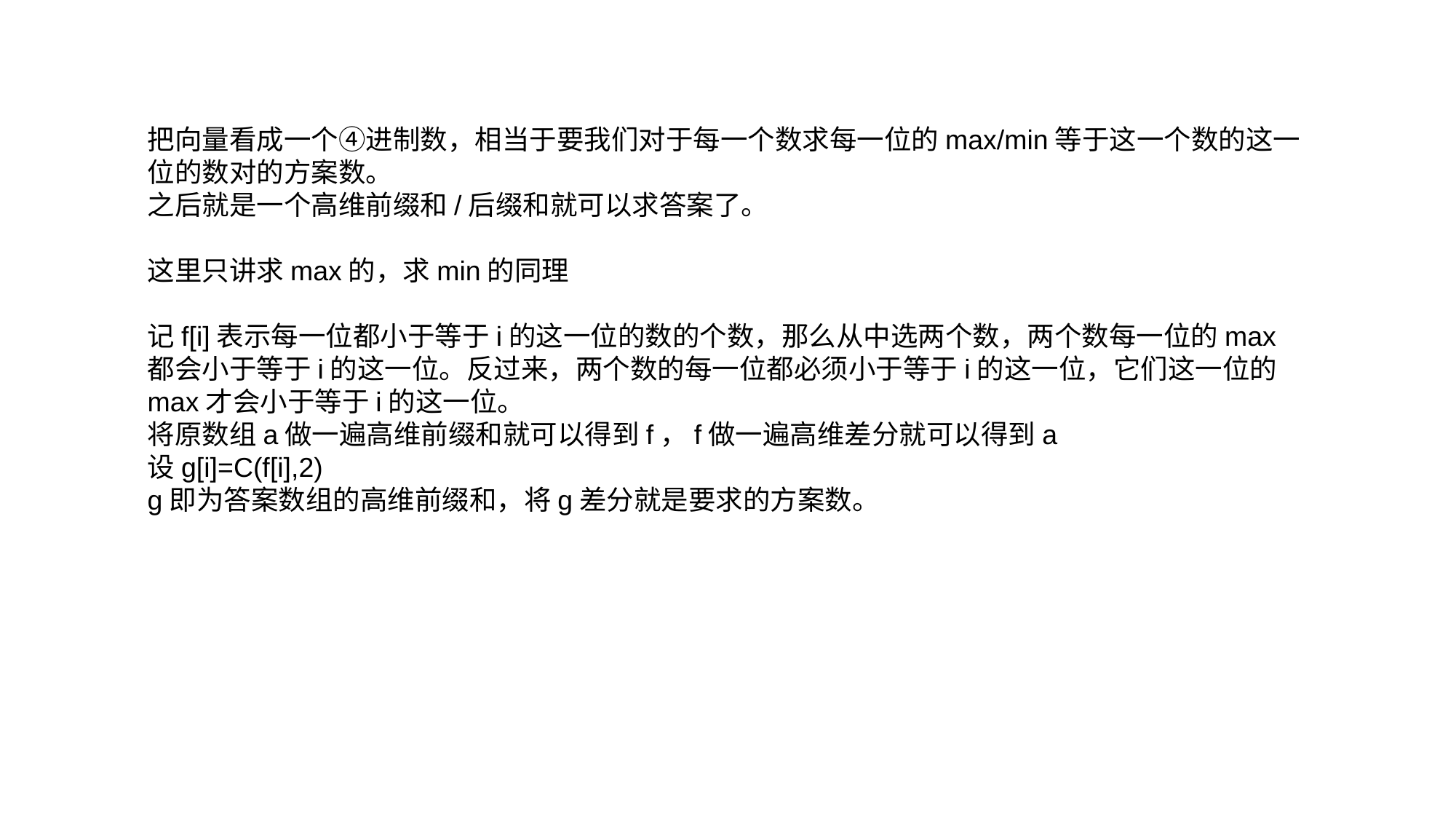

把向量看成一个④进制数，相当于要我们对于每一个数求每一位的max/min等于这一个数的这一位的数对的方案数。
之后就是一个高维前缀和/后缀和就可以求答案了。

这里只讲求max的，求min的同理

记f[i]表示每一位都小于等于i的这一位的数的个数，那么从中选两个数，两个数每一位的max都会小于等于i的这一位。反过来，两个数的每一位都必须小于等于i的这一位，它们这一位的max才会小于等于i的这一位。
将原数组a做一遍高维前缀和就可以得到f，f做一遍高维差分就可以得到a
设g[i]=C(f[i],2)
g即为答案数组的高维前缀和，将g差分就是要求的方案数。